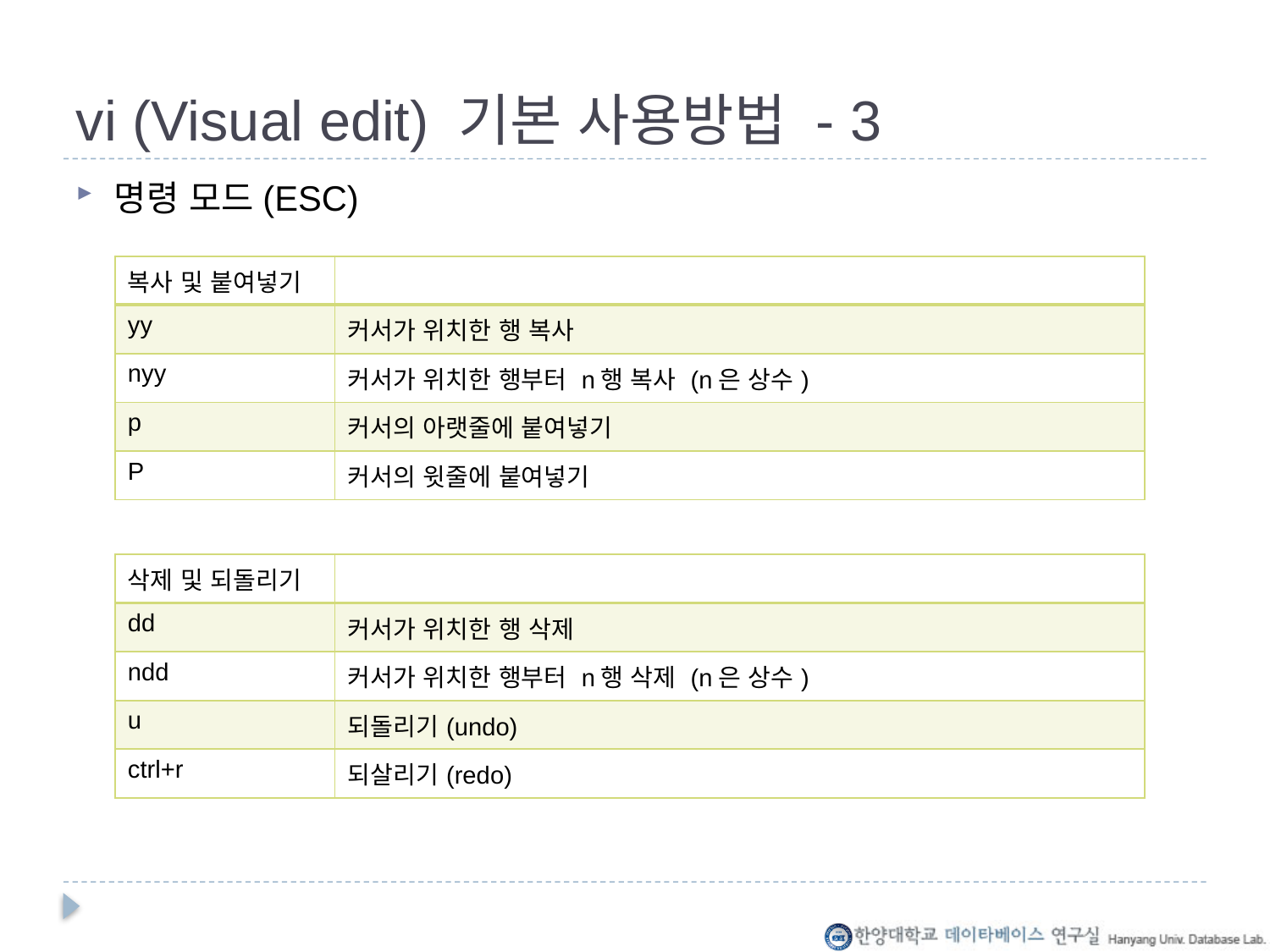

# vi (Visual edit) 기본 사용방법 - 3
명령 모드(ESC)
| 복사 및 붙여넣기 |  |
| --- | --- |
| yy | 커서가 위치한 행 복사 |
| nyy | 커서가 위치한 행부터 n행 복사 (n은 상수) |
| p | 커서의 아랫줄에 붙여넣기 |
| P | 커서의 윗줄에 붙여넣기 |
| 삭제 및 되돌리기 |  |
| --- | --- |
| dd | 커서가 위치한 행 삭제 |
| ndd | 커서가 위치한 행부터 n행 삭제 (n은 상수) |
| u | 되돌리기(undo) |
| ctrl+r | 되살리기(redo) |